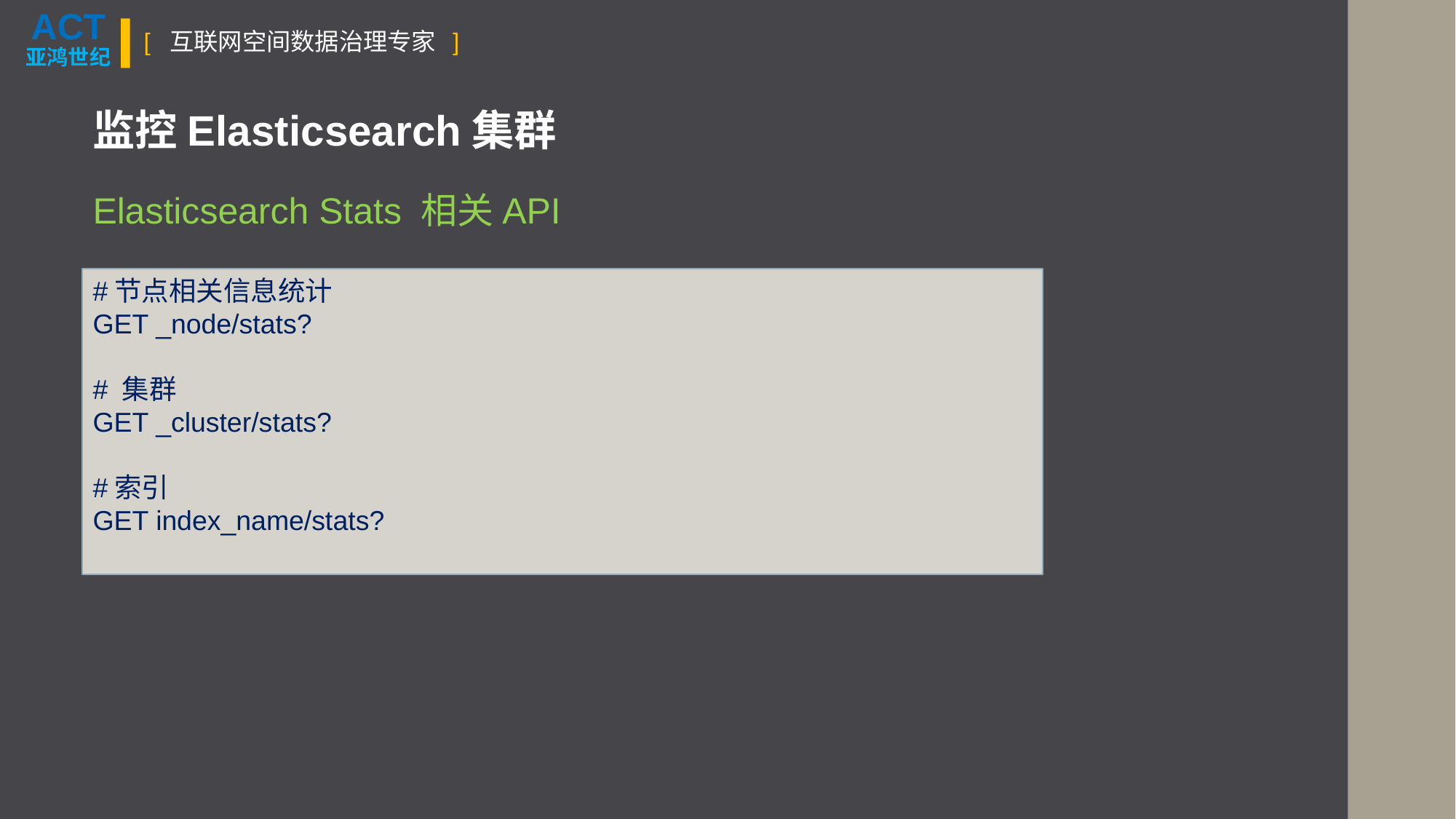

监控Elasticsearch集群
Elasticsearch Stats 相关API
#节点相关信息统计
GET _node/stats?

# 集群
GET _cluster/stats?

#索引
GET index_name/stats?